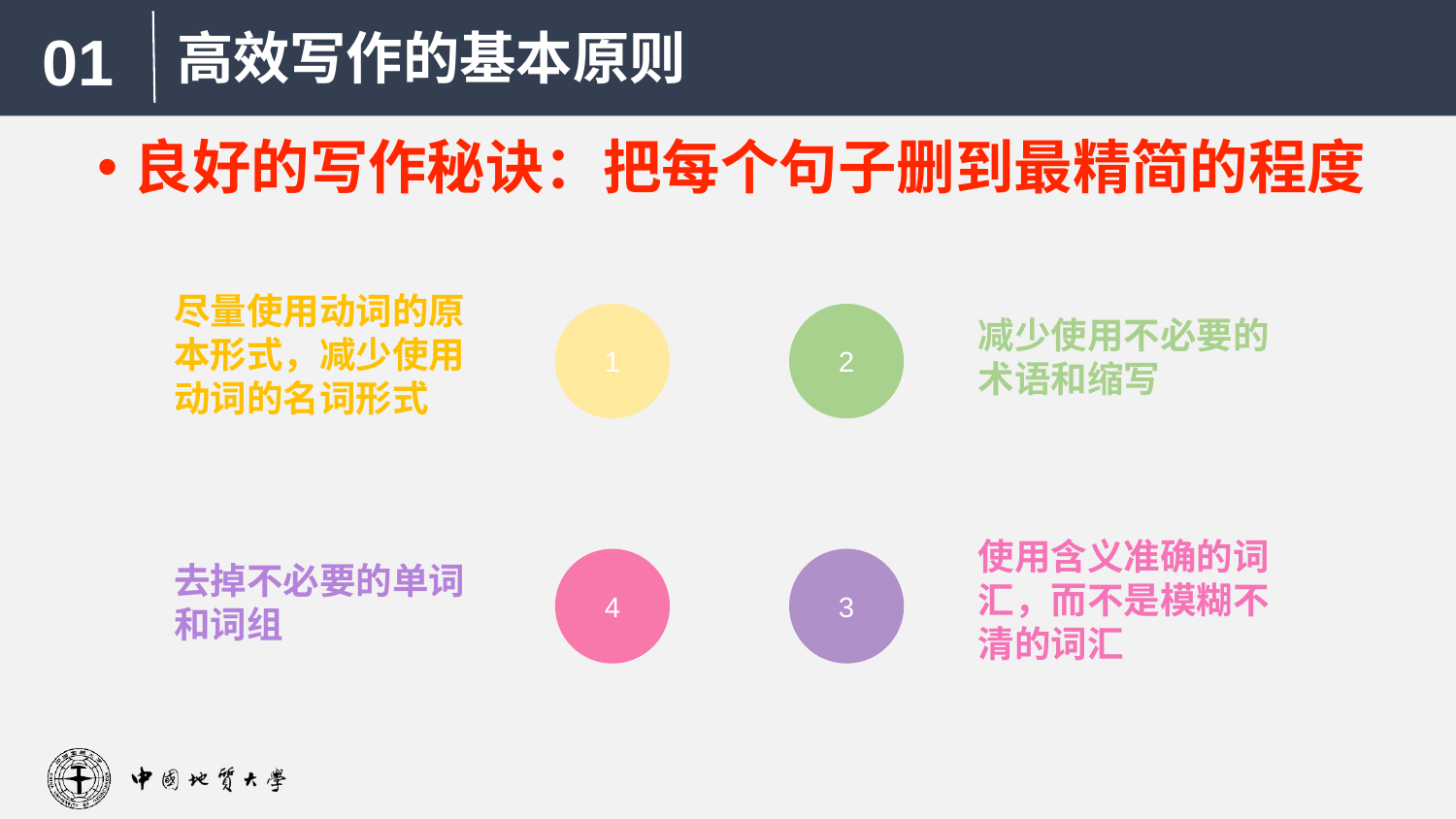

高效写作的基本原则
01
良好的写作秘诀：把每个句子删到最精简的程度
尽量使用动词的原本形式，减少使用动词的名词形式

1

2
减少使用不必要的术语和缩写
使用含义准确的词汇，而不是模糊不清的词汇

4

3
去掉不必要的单词和词组
5